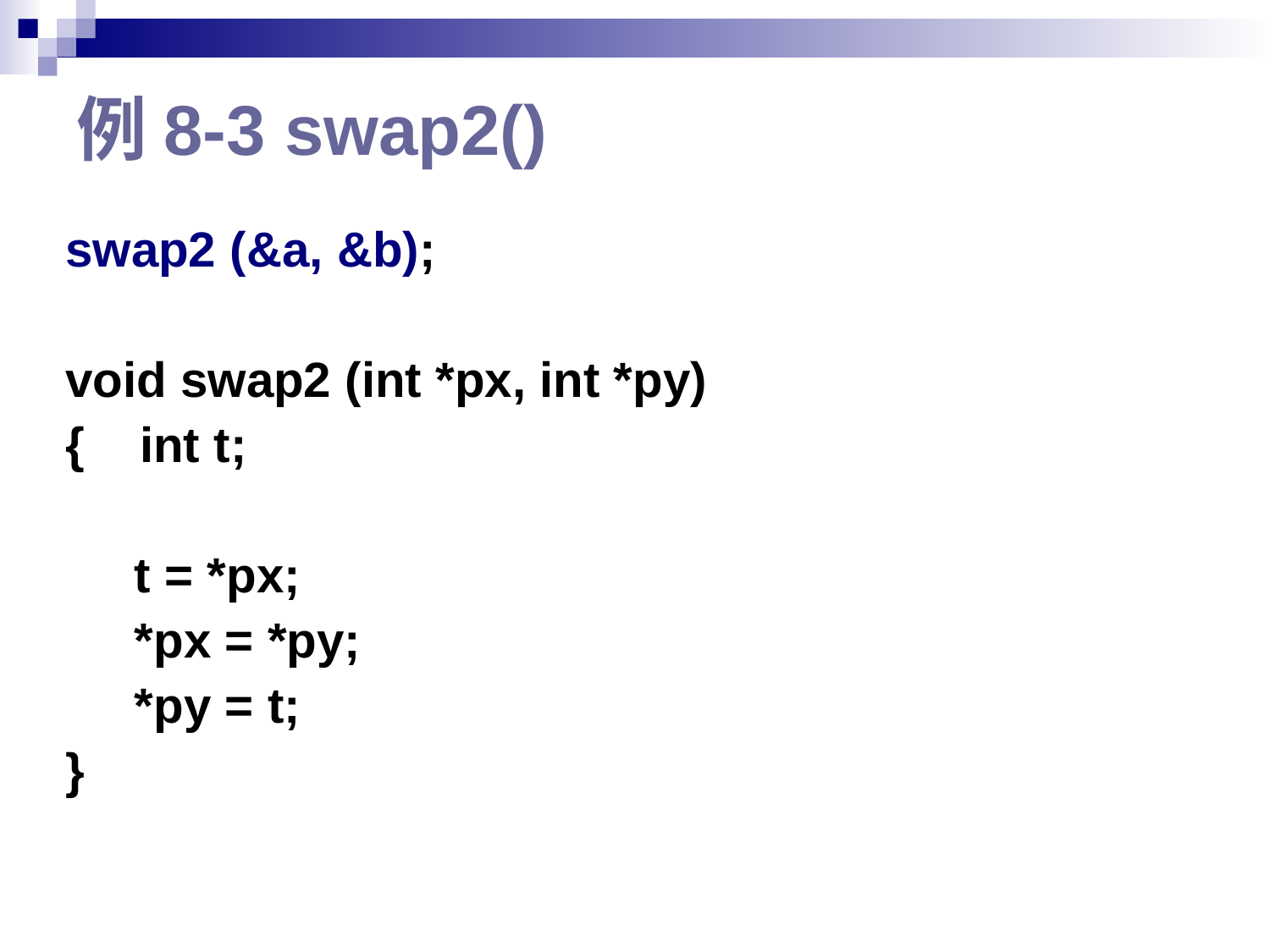

# 例8-3 swap2()
swap2 (&a, &b);

void swap2 (int *px, int *py)
{    int t;

     t = *px;
     *px = *py;
     *py = t;
}